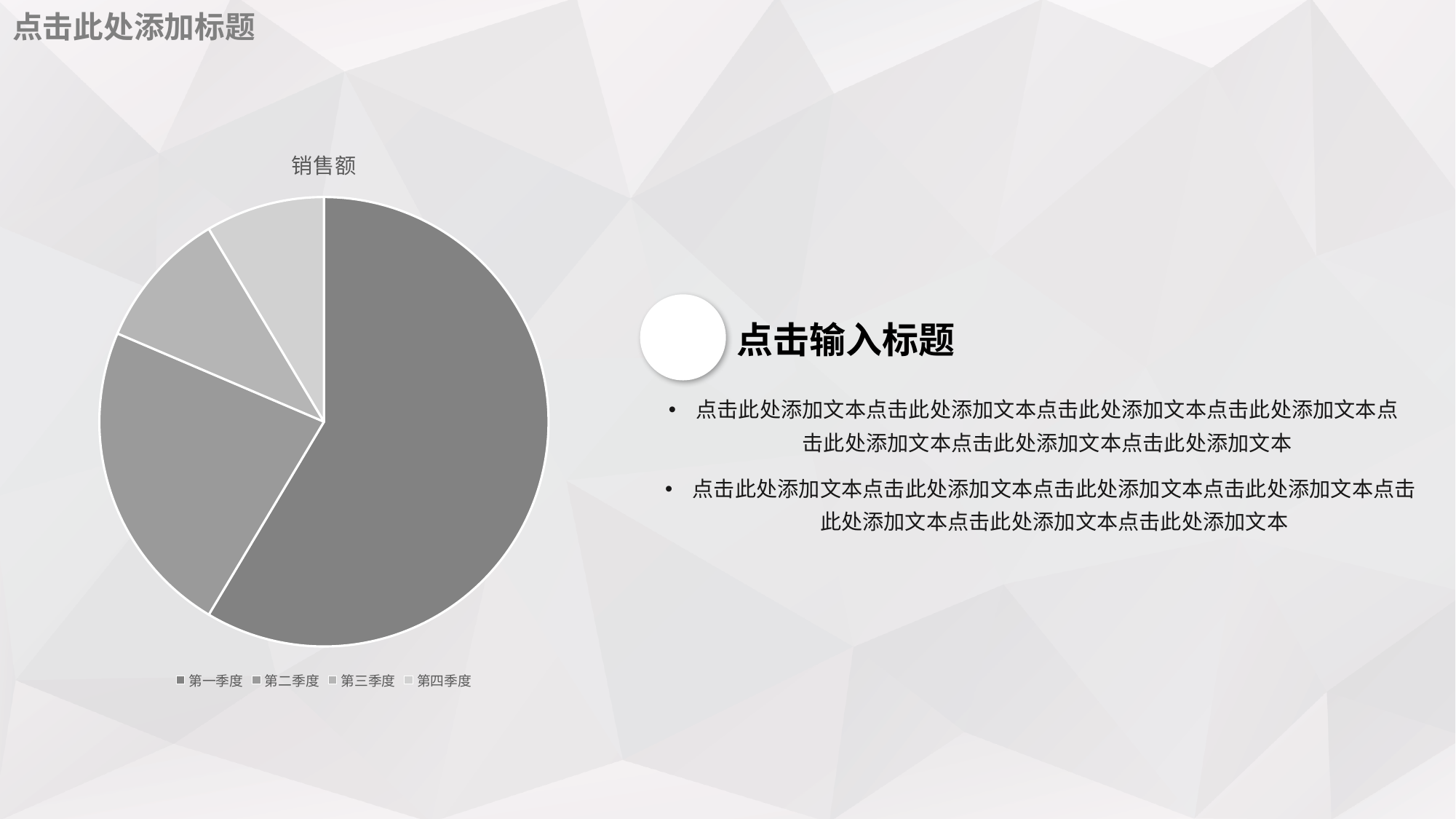

点击此处添加标题

### Chart:

| Category | 销售额 |
|---|---|
| 第一季度 | 8.2 |
| 第二季度 | 3.2 |
| 第三季度 | 1.4 |
| 第四季度 | 1.2 |
点击输入标题
点击此处添加文本点击此处添加文本点击此处添加文本点击此处添加文本点击此处添加文本点击此处添加文本点击此处添加文本
点击此处添加文本点击此处添加文本点击此处添加文本点击此处添加文本点击此处添加文本点击此处添加文本点击此处添加文本